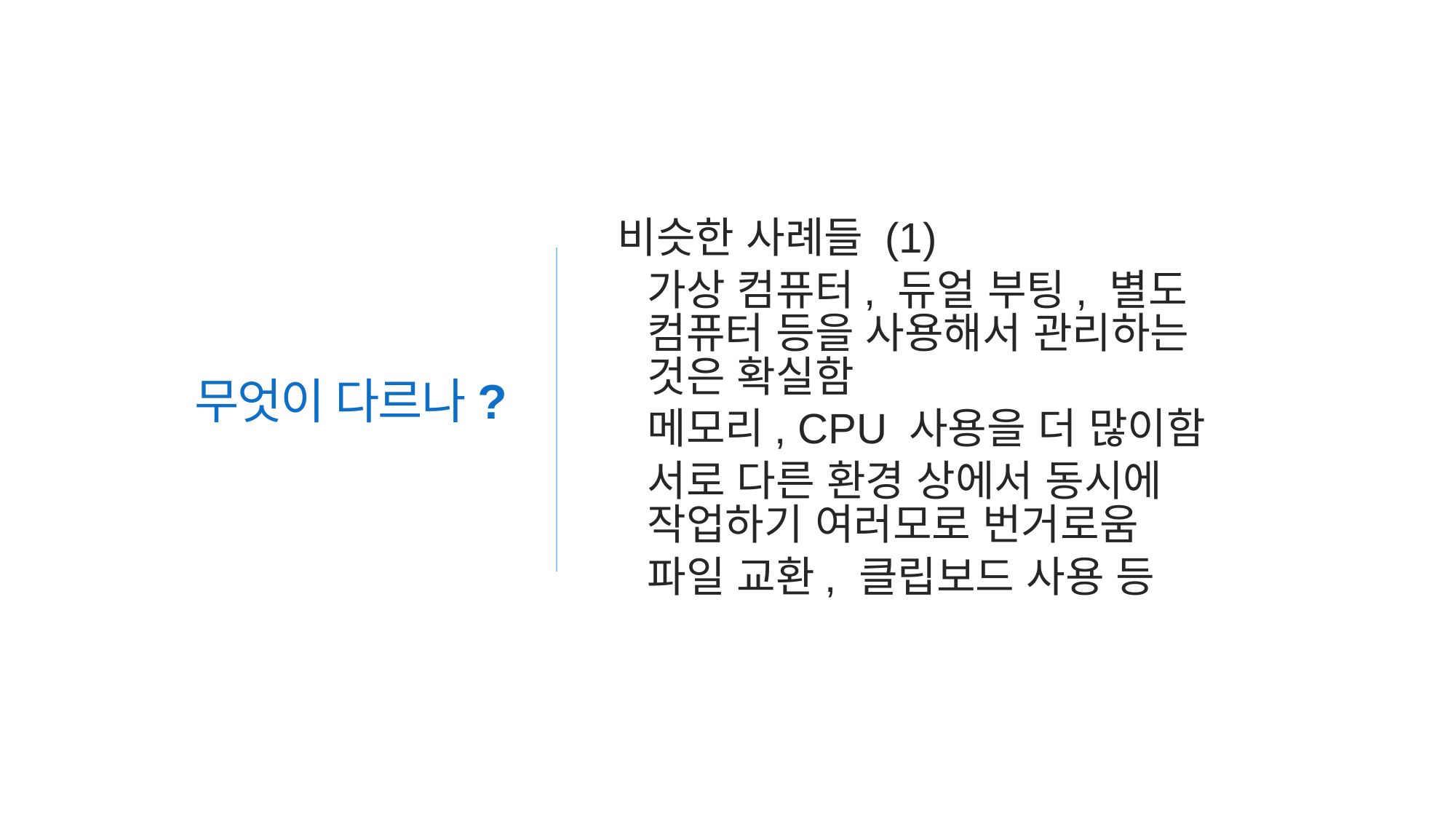

# 무엇이 다르나?
비슷한 사례들 (1)
가상 컴퓨터, 듀얼 부팅, 별도 컴퓨터 등을 사용해서 관리하는 것은 확실함
메모리, CPU 사용을 더 많이함
서로 다른 환경 상에서 동시에 작업하기 여러모로 번거로움
파일 교환, 클립보드 사용 등